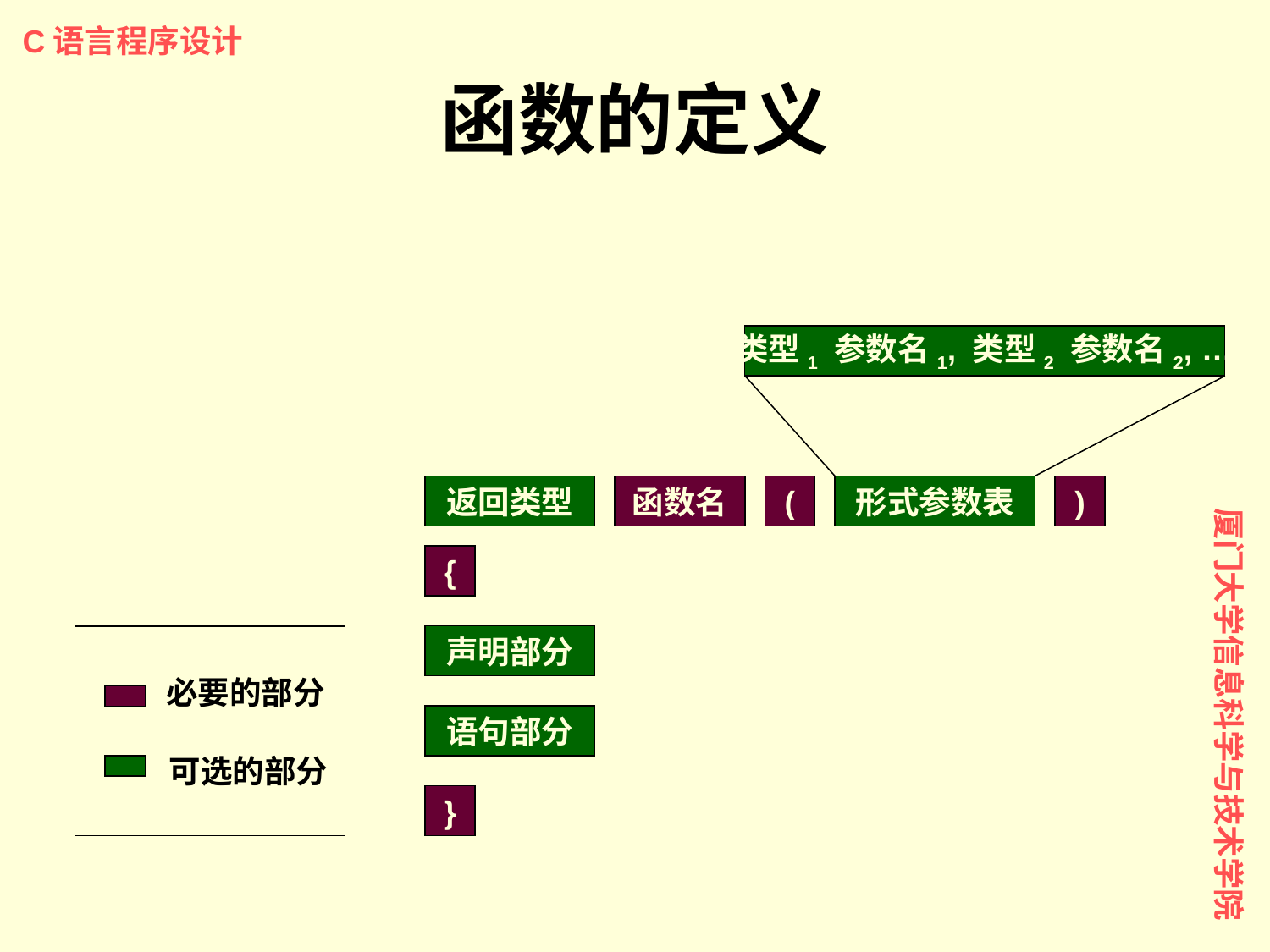

# 函数的定义
类型1 参数名1, 类型2 参数名2, …

返回类型
函数名
(
形式参数表
)
{
声明部分

必要的部分

可选的部分

语句部分
}